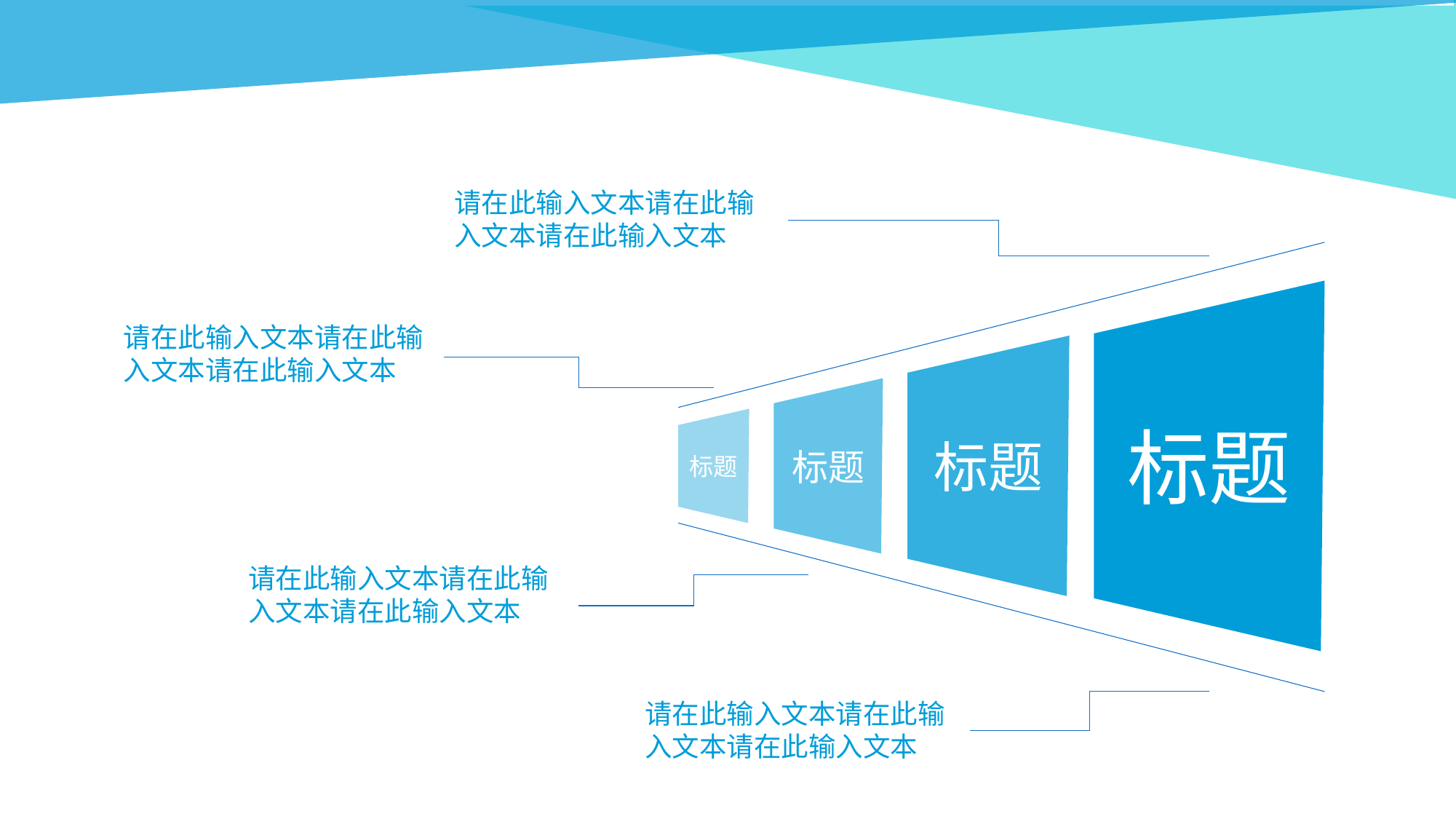

请在此输入文本请在此输入文本请在此输入文本

标题
请在此输入文本请在此输入文本请在此输入文本

标题
标题
标题
请在此输入文本请在此输入文本请在此输入文本

请在此输入文本请在此输入文本请在此输入文本